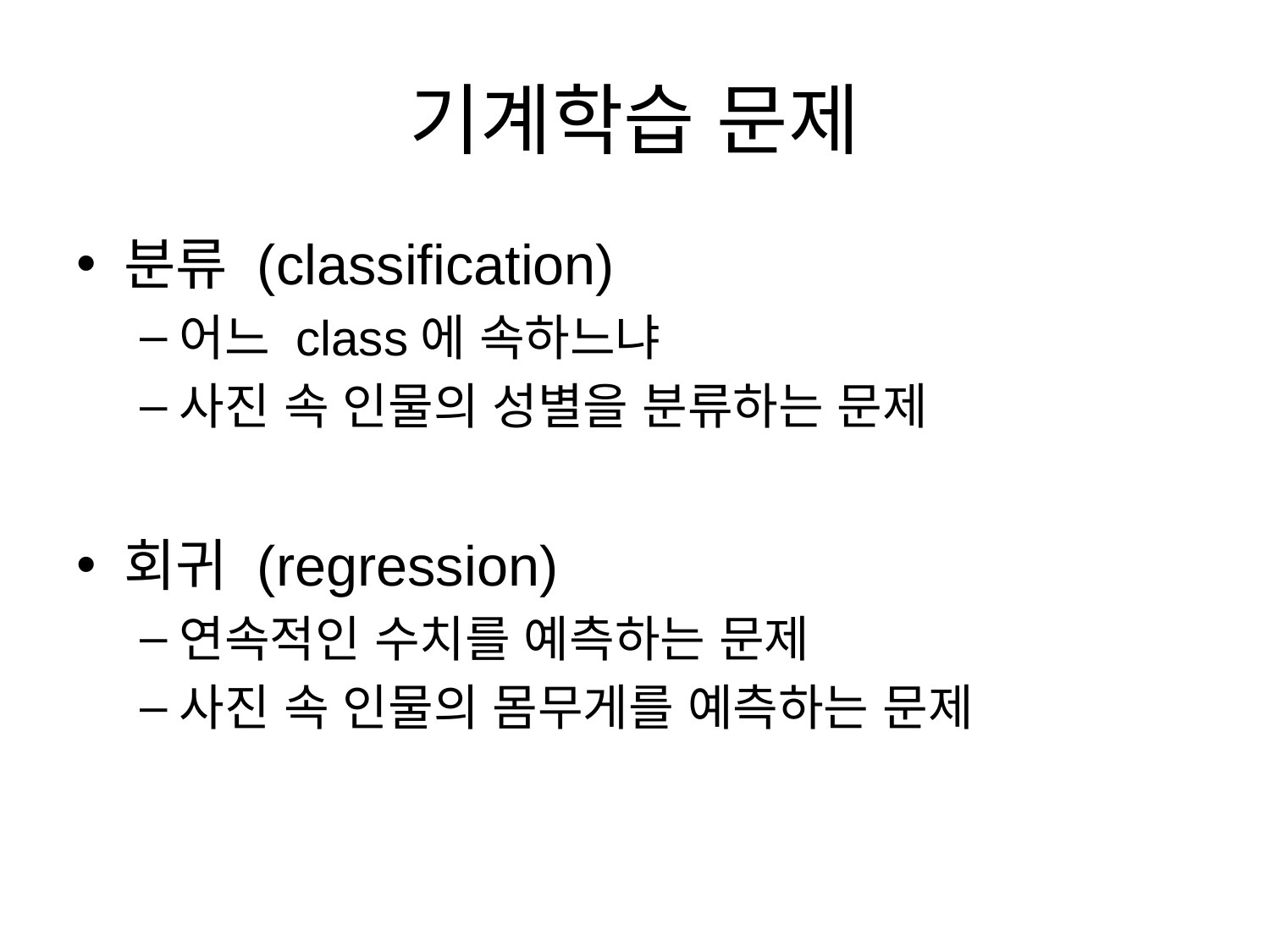

# 기계학습 문제
분류 (classification)
어느 class에 속하느냐
사진 속 인물의 성별을 분류하는 문제

회귀 (regression)
연속적인 수치를 예측하는 문제
사진 속 인물의 몸무게를 예측하는 문제